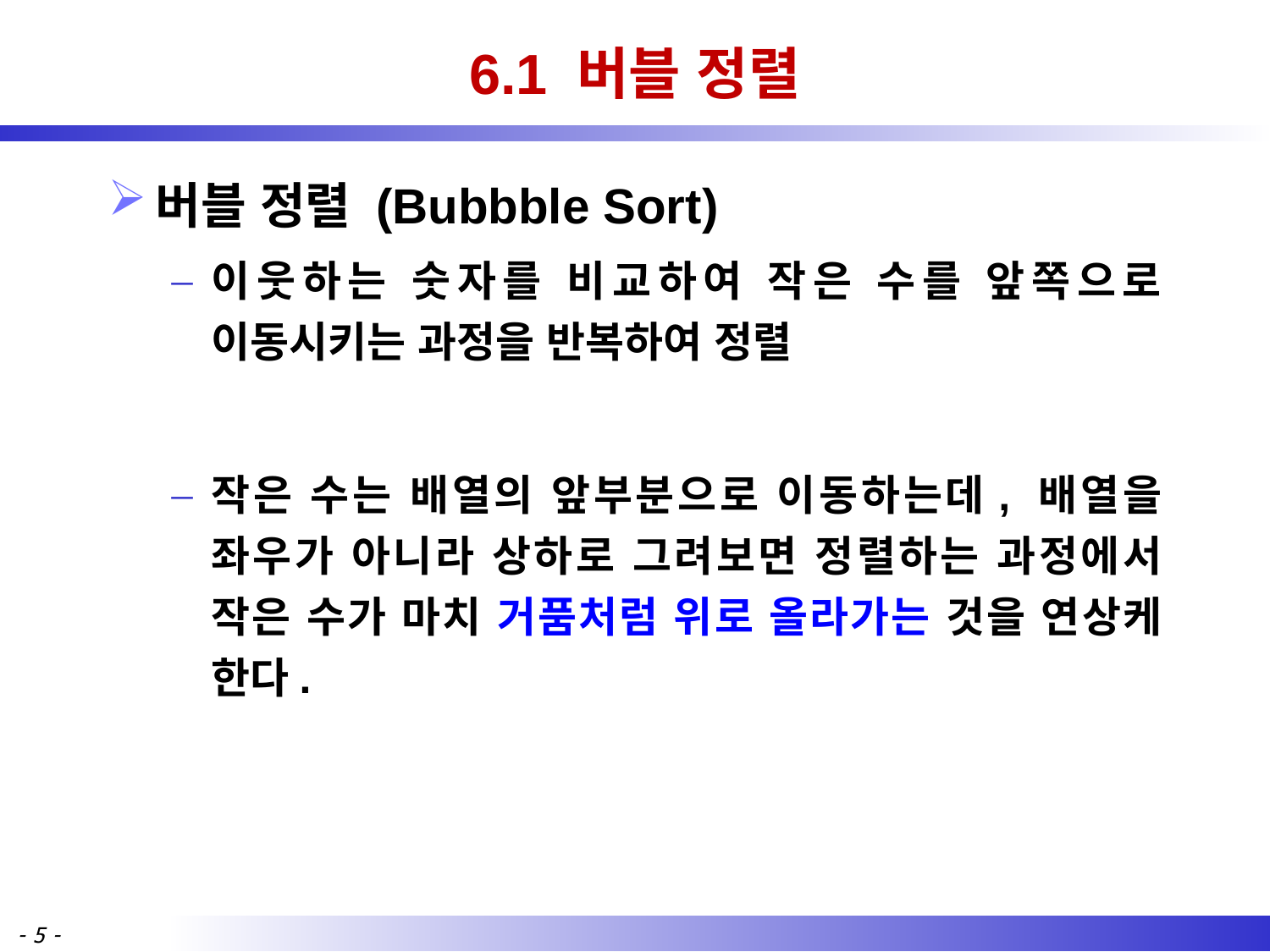

# 6.1 버블 정렬
버블 정렬 (Bubbble Sort)
이웃하는 숫자를 비교하여 작은 수를 앞쪽으로 이동시키는 과정을 반복하여 정렬

작은 수는 배열의 앞부분으로 이동하는데, 배열을 좌우가 아니라 상하로 그려보면 정렬하는 과정에서 작은 수가 마치 거품처럼 위로 올라가는 것을 연상케 한다.
- 5 -